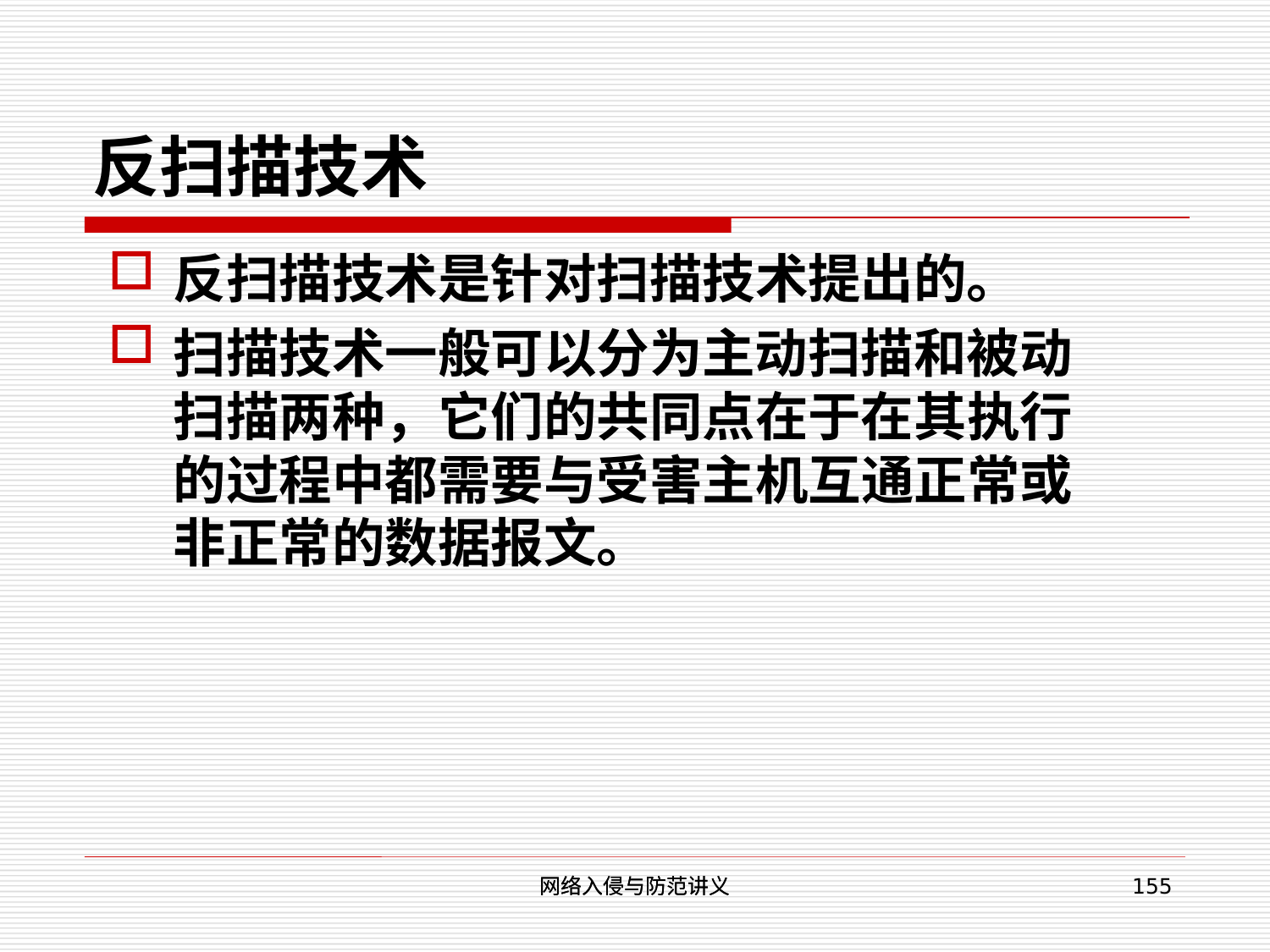

# 反扫描技术
反扫描技术是针对扫描技术提出的。
扫描技术一般可以分为主动扫描和被动扫描两种，它们的共同点在于在其执行的过程中都需要与受害主机互通正常或非正常的数据报文。

网络入侵与防范讲义
网络入侵与防范讲义
155
155